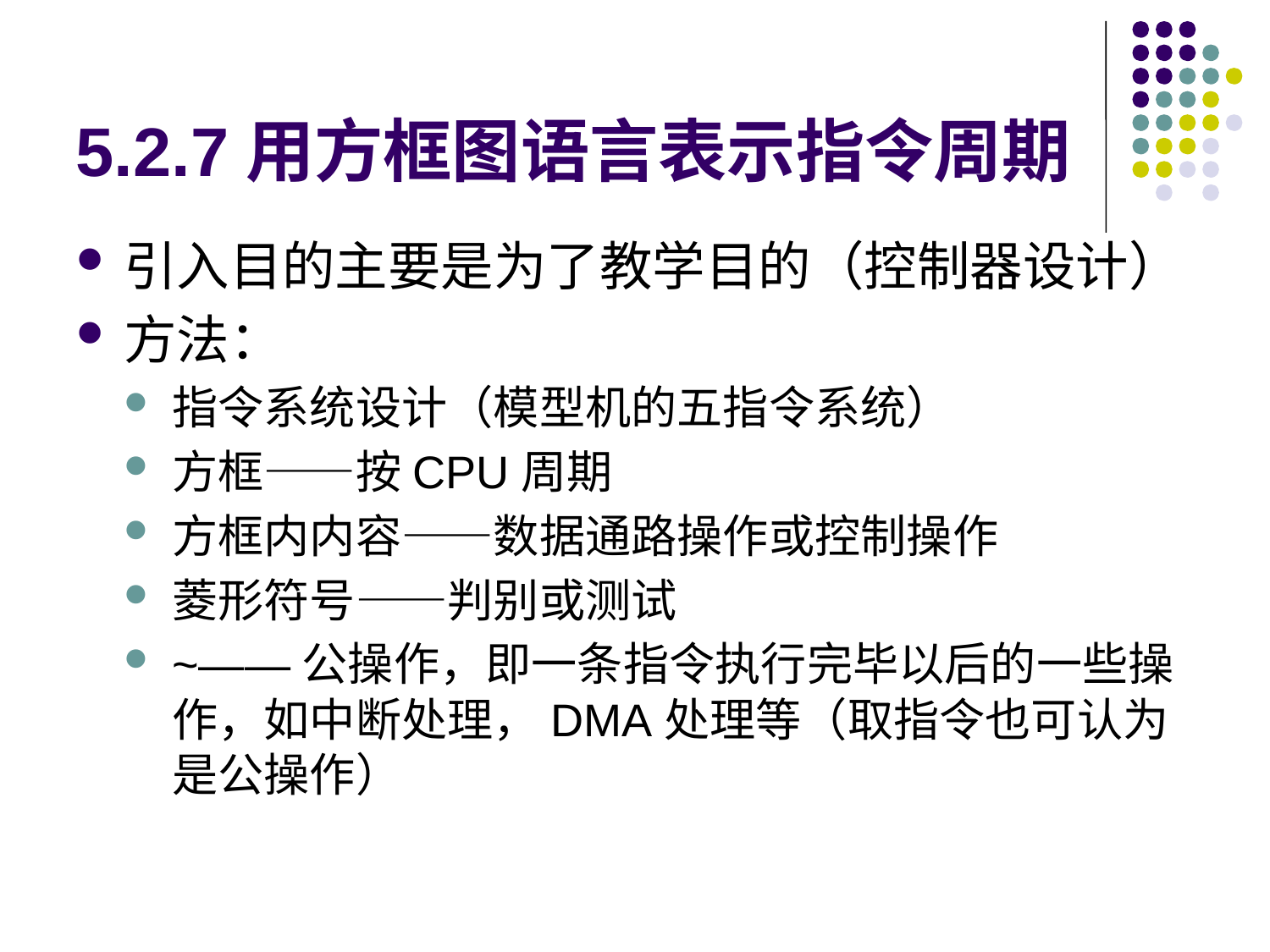

# 5.2.7用方框图语言表示指令周期
引入目的主要是为了教学目的（控制器设计）
方法：
指令系统设计（模型机的五指令系统）
方框——按CPU周期
方框内内容——数据通路操作或控制操作
菱形符号——判别或测试
~——公操作，即一条指令执行完毕以后的一些操作，如中断处理，DMA处理等（取指令也可认为是公操作）
19